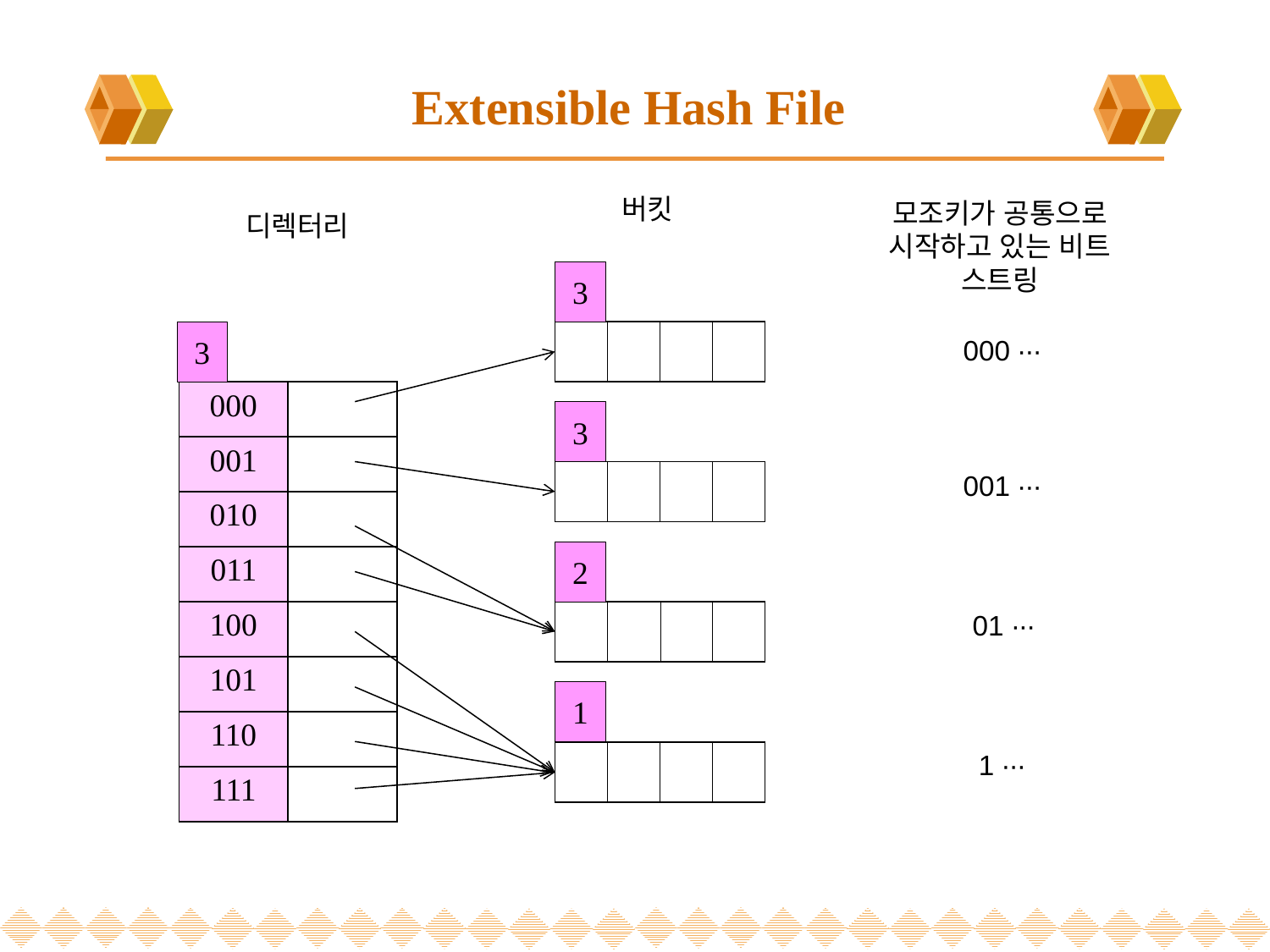

# Extensible Hash File
버킷
모조키가 공통으로 시작하고 있는 비트 스트링
디렉터리
3
3
|  |  |  |  |
| --- | --- | --- | --- |
000 ∙∙∙
| 000 |  |
| --- | --- |
| 001 |  |
| 010 |  |
| 011 |  |
| 100 |  |
| 101 |  |
| 110 |  |
| 111 |  |
3
|  |  |  |  |
| --- | --- | --- | --- |
001 ∙∙∙
2
|  |  |  |  |
| --- | --- | --- | --- |
01 ∙∙∙
1
1 ∙∙∙
|  |  |  |  |
| --- | --- | --- | --- |